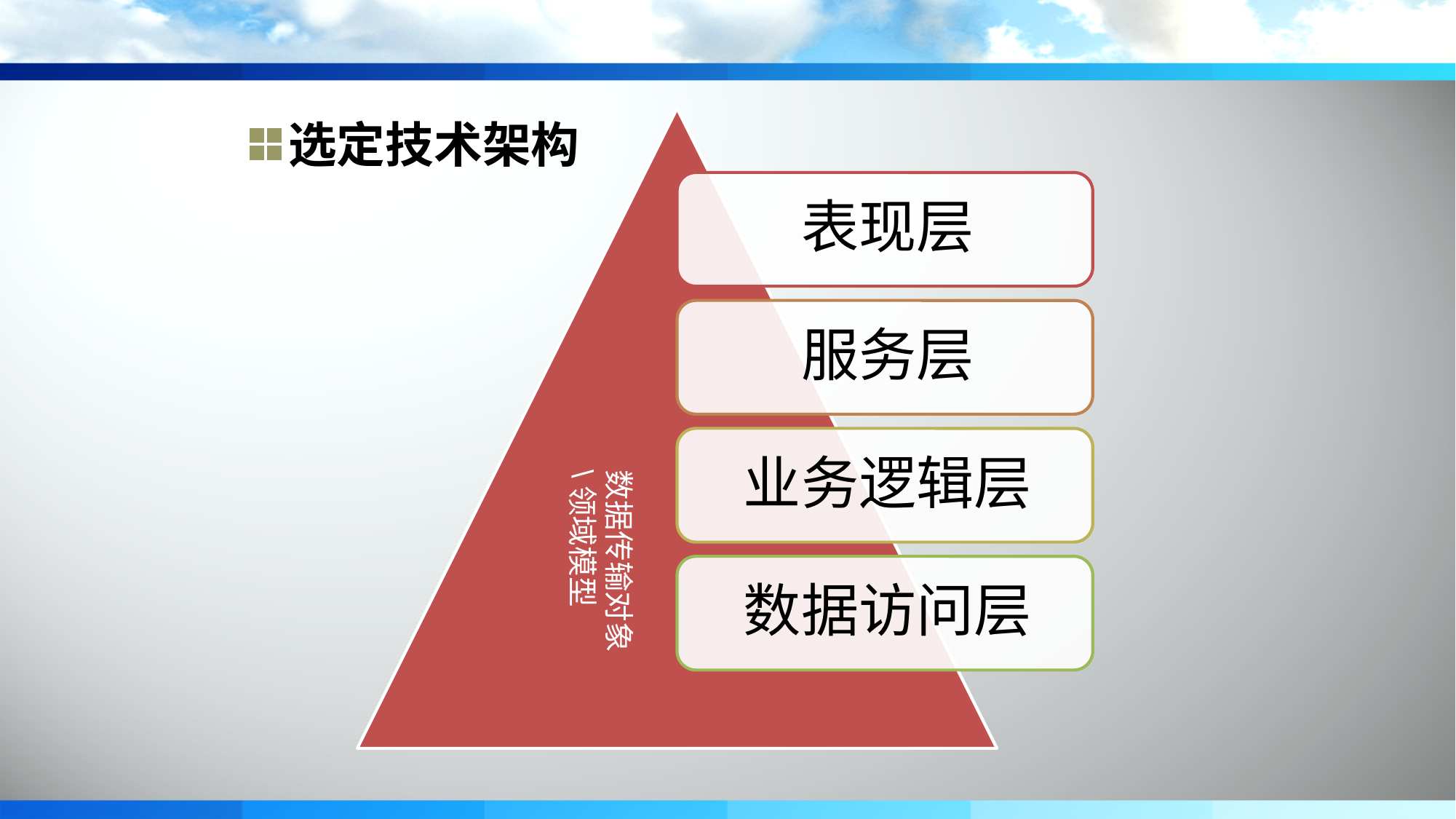

表现层
服务层
业务逻辑层
数据访问层
选定技术架构
数据传输对象
\领域模型